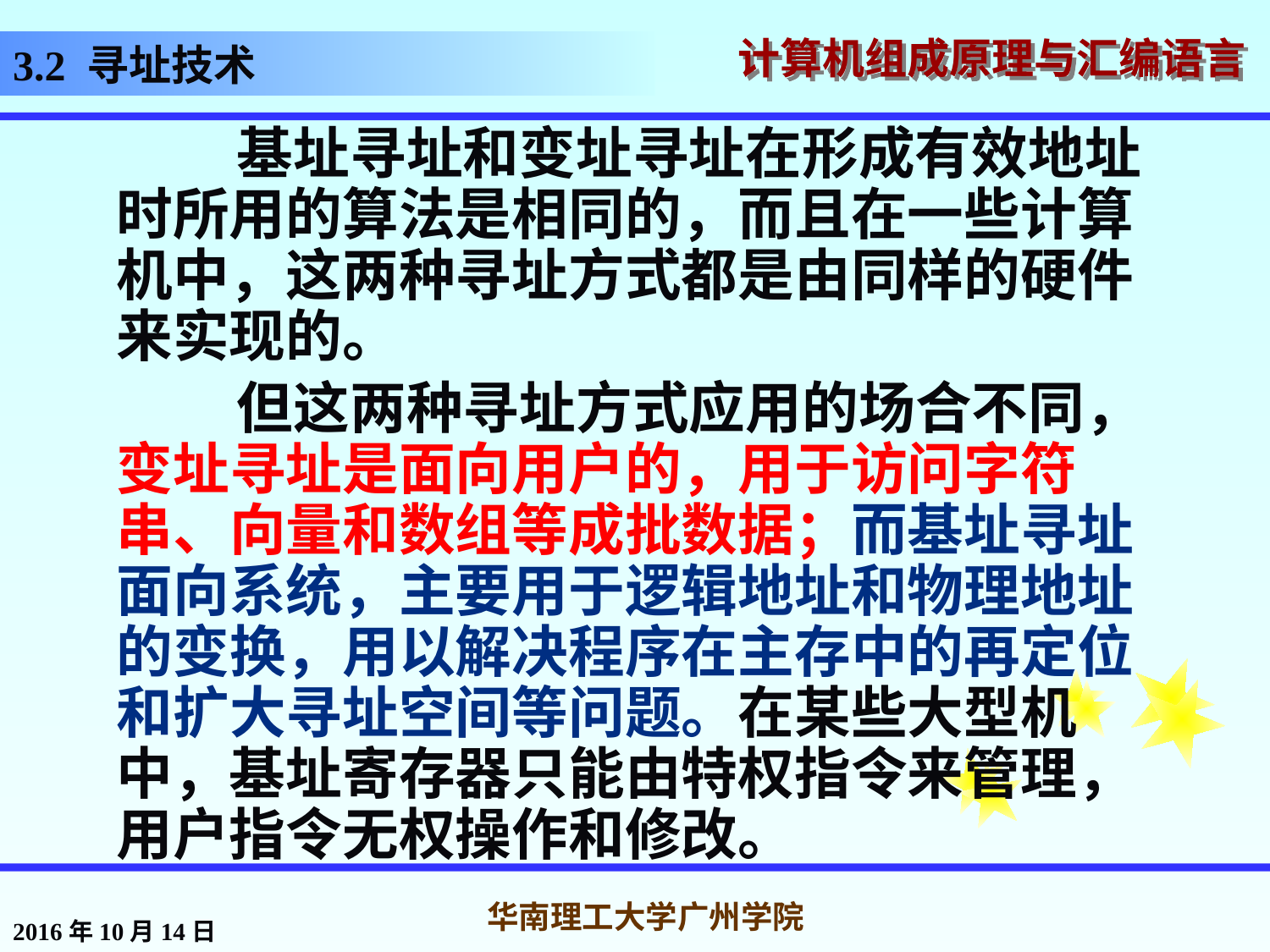

# 3.2 寻址技术
            基址寻址和变址寻址在形成有效地址时所用的算法是相同的，而且在一些计算机中，这两种寻址方式都是由同样的硬件来实现的。
            但这两种寻址方式应用的场合不同，变址寻址是面向用户的，用于访问字符串、向量和数组等成批数据；而基址寻址面向系统，主要用于逻辑地址和物理地址的变换，用以解决程序在主存中的再定位和扩大寻址空间等问题。在某些大型机中，基址寄存器只能由特权指令来管理，用户指令无权操作和修改。
2016年10月14日
华南理工大学广州学院